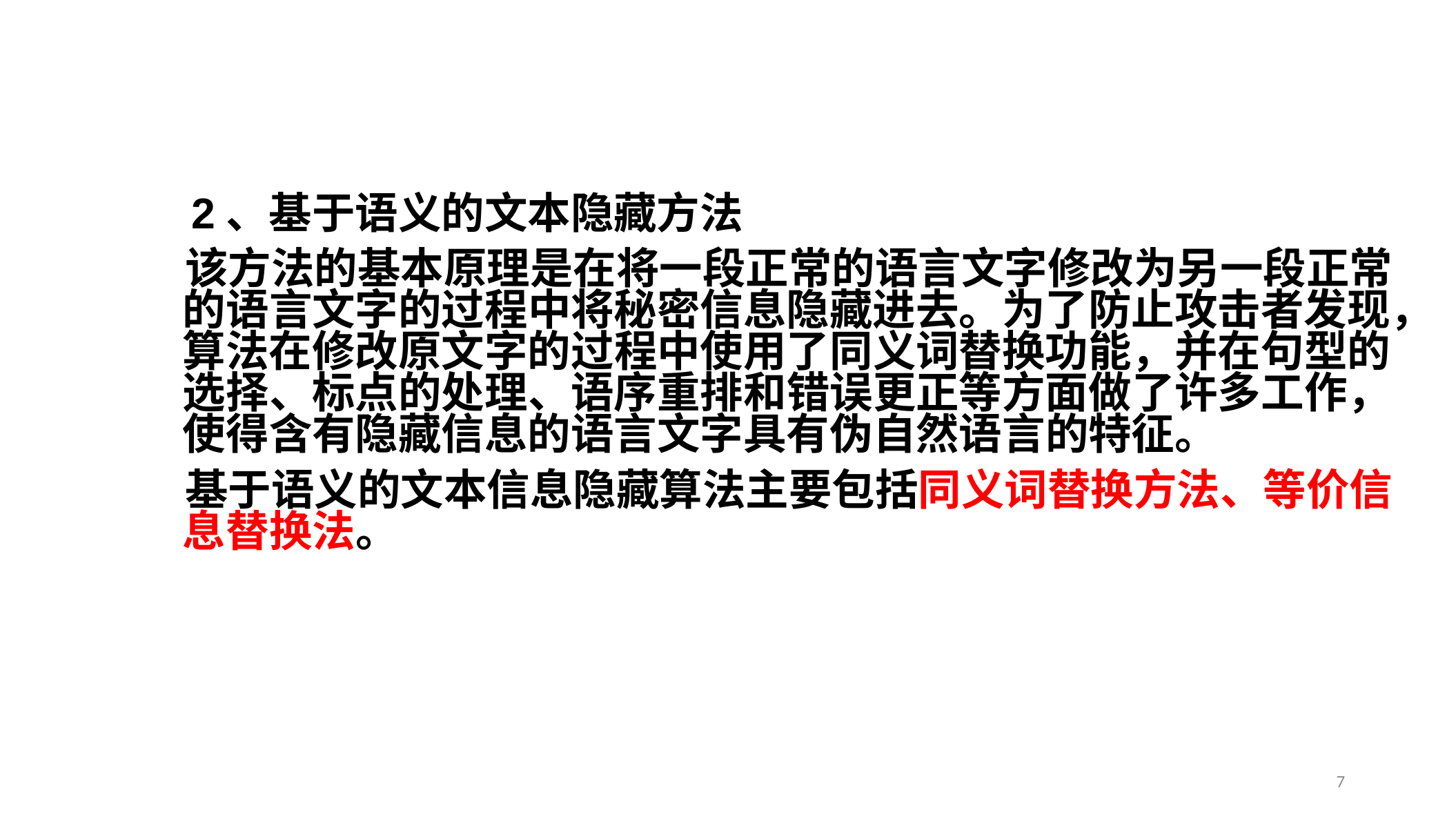

2、基于语义的文本隐藏方法
        该方法的基本原理是在将一段正常的语言文字修改为另一段正常的语言文字的过程中将秘密信息隐藏进去。为了防止攻击者发现，算法在修改原文字的过程中使用了同义词替换功能，并在句型的选择、标点的处理、语序重排和错误更正等方面做了许多工作，使得含有隐藏信息的语言文字具有伪自然语言的特征。
        基于语义的文本信息隐藏算法主要包括同义词替换方法、等价信息替换法。
7